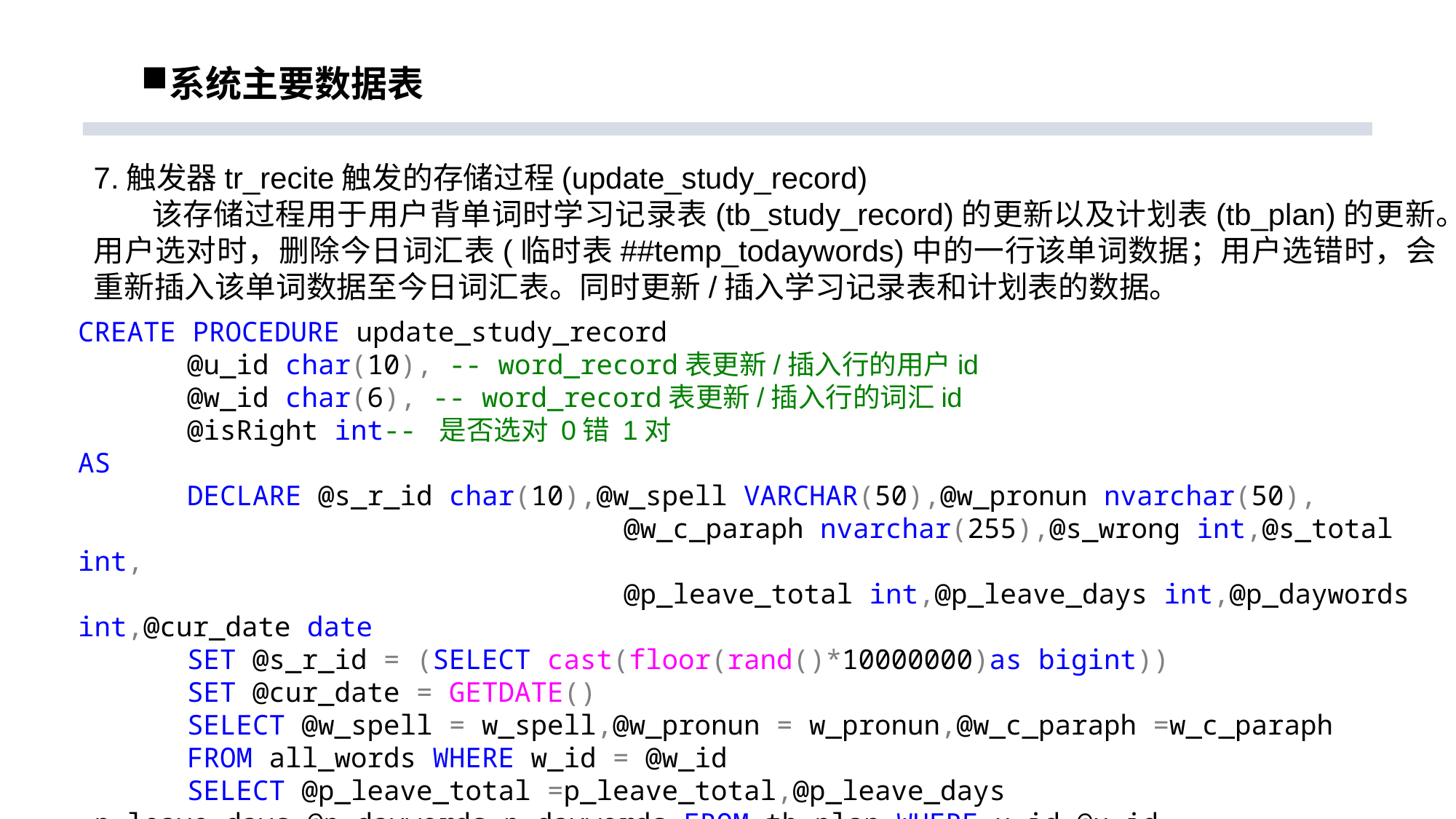

# 系统主要数据表
7.触发器tr_recite触发的存储过程(update_study_record)
       该存储过程用于用户背单词时学习记录表(tb_study_record)的更新以及计划表(tb_plan)的更新。用户选对时，删除今日词汇表(临时表##temp_todaywords)中的一行该单词数据；用户选错时，会重新插入该单词数据至今日词汇表。同时更新/插入学习记录表和计划表的数据。
CREATE PROCEDURE update_study_record
	@u_id char(10), -- word_record表更新/插入行的用户id
	@w_id char(6), -- word_record表更新/插入行的词汇id
	@isRight int-- 是否选对 0错 1对
AS
	DECLARE @s_r_id char(10),@w_spell VARCHAR(50),@w_pronun nvarchar(50),
					@w_c_paraph nvarchar(255),@s_wrong int,@s_total int,
					@p_leave_total int,@p_leave_days int,@p_daywords int,@cur_date date
	SET @s_r_id = (SELECT cast(floor(rand()*10000000)as bigint))
	SET @cur_date = GETDATE()
	SELECT @w_spell = w_spell,@w_pronun = w_pronun,@w_c_paraph =w_c_paraph
	FROM all_words WHERE w_id = @w_id
	SELECT @p_leave_total =p_leave_total,@p_leave_days =p_leave_days,@p_daywords=p_daywords FROM tb_plan WHERE u_id=@u_id